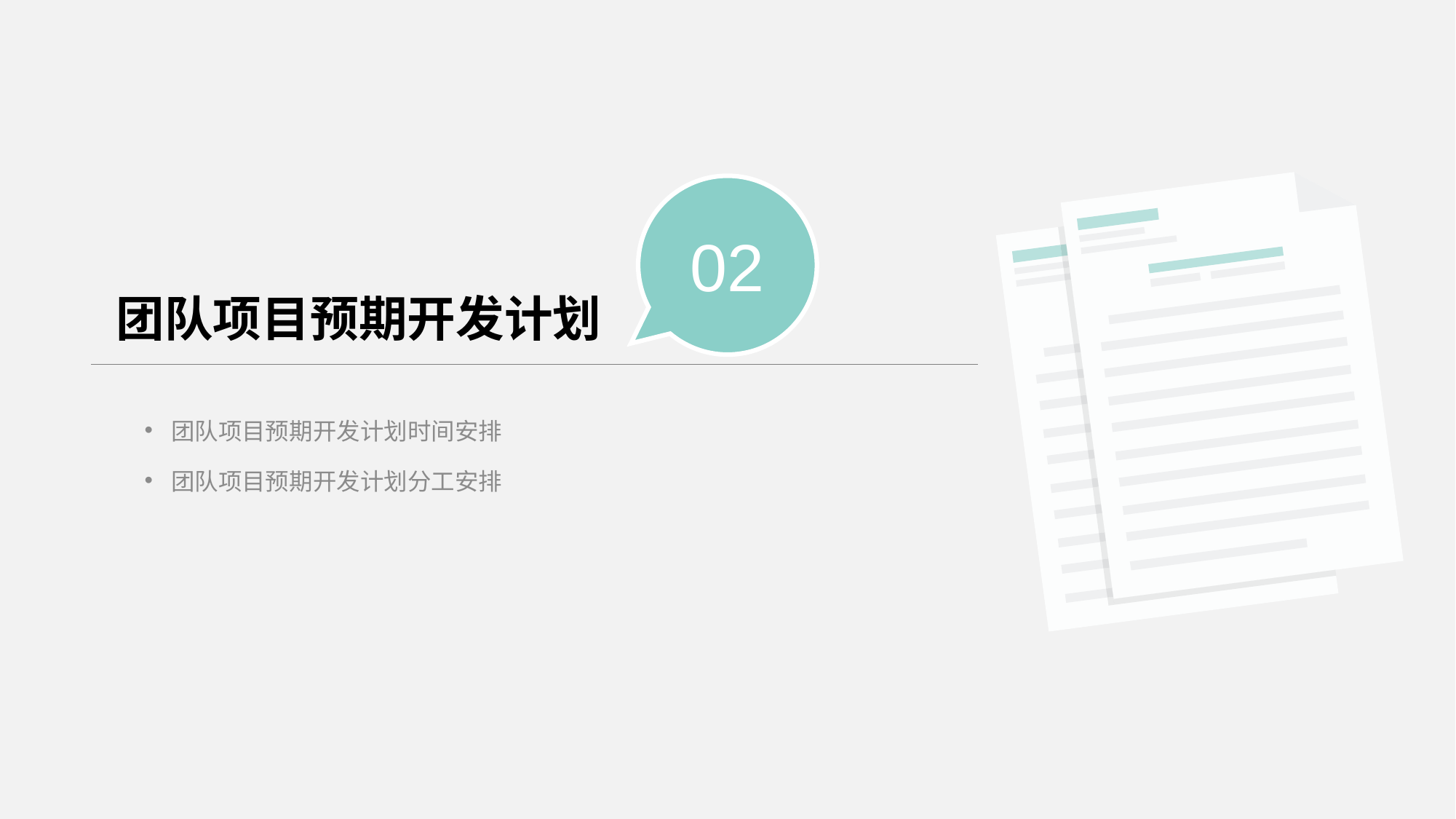

02
# 团队项目预期开发计划
团队项目预期开发计划时间安排
团队项目预期开发计划分工安排